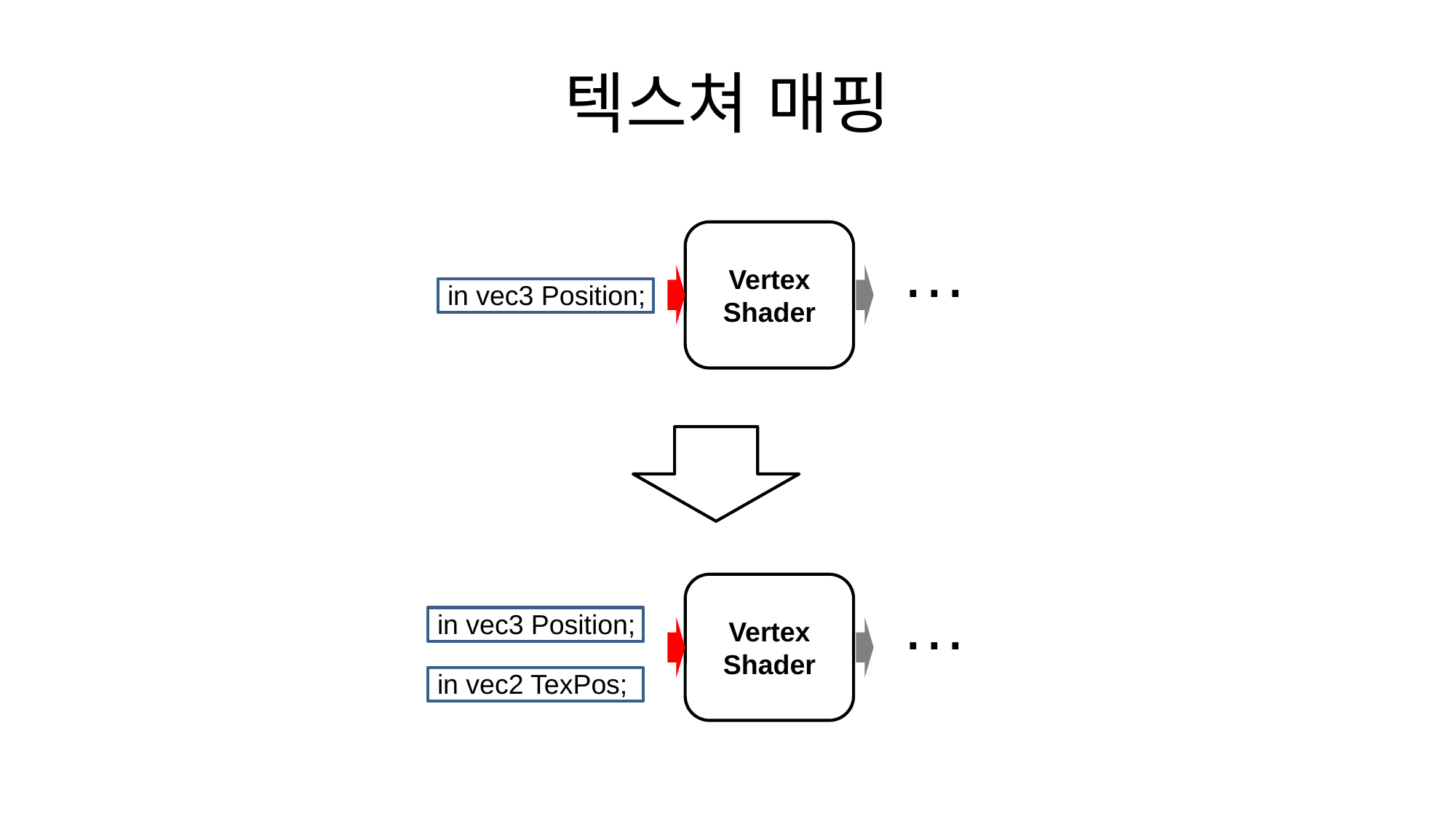

# 텍스쳐 매핑
Vertex Shader

…
in vec3 Position;

Vertex Shader

…
in vec3 Position;

in vec2 TexPos;